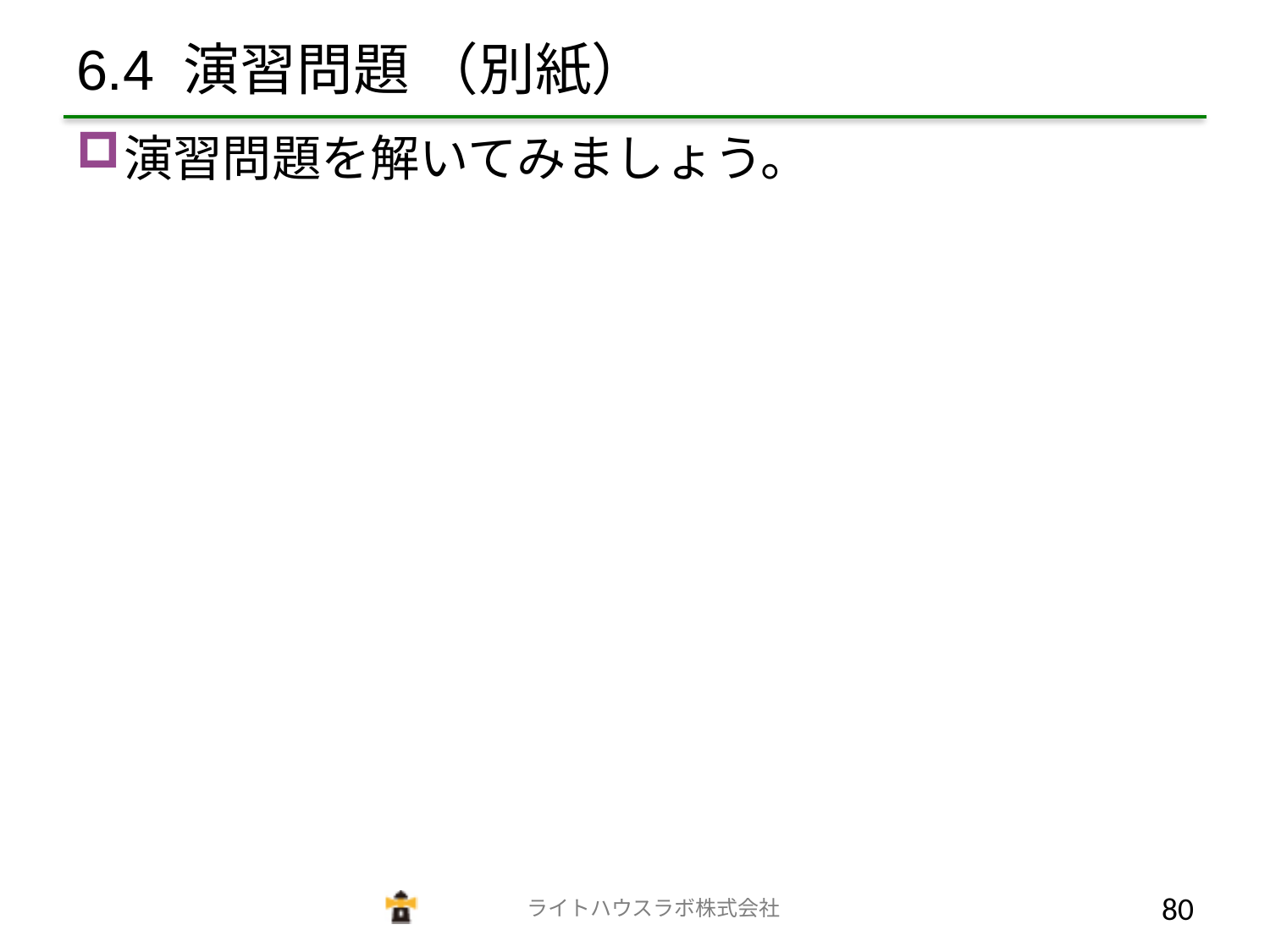

# 6.4 演習問題 （別紙）
演習問題を解いてみましょう。

　　　　　　　　　　　　　ライトハウスラボ株式会社
80